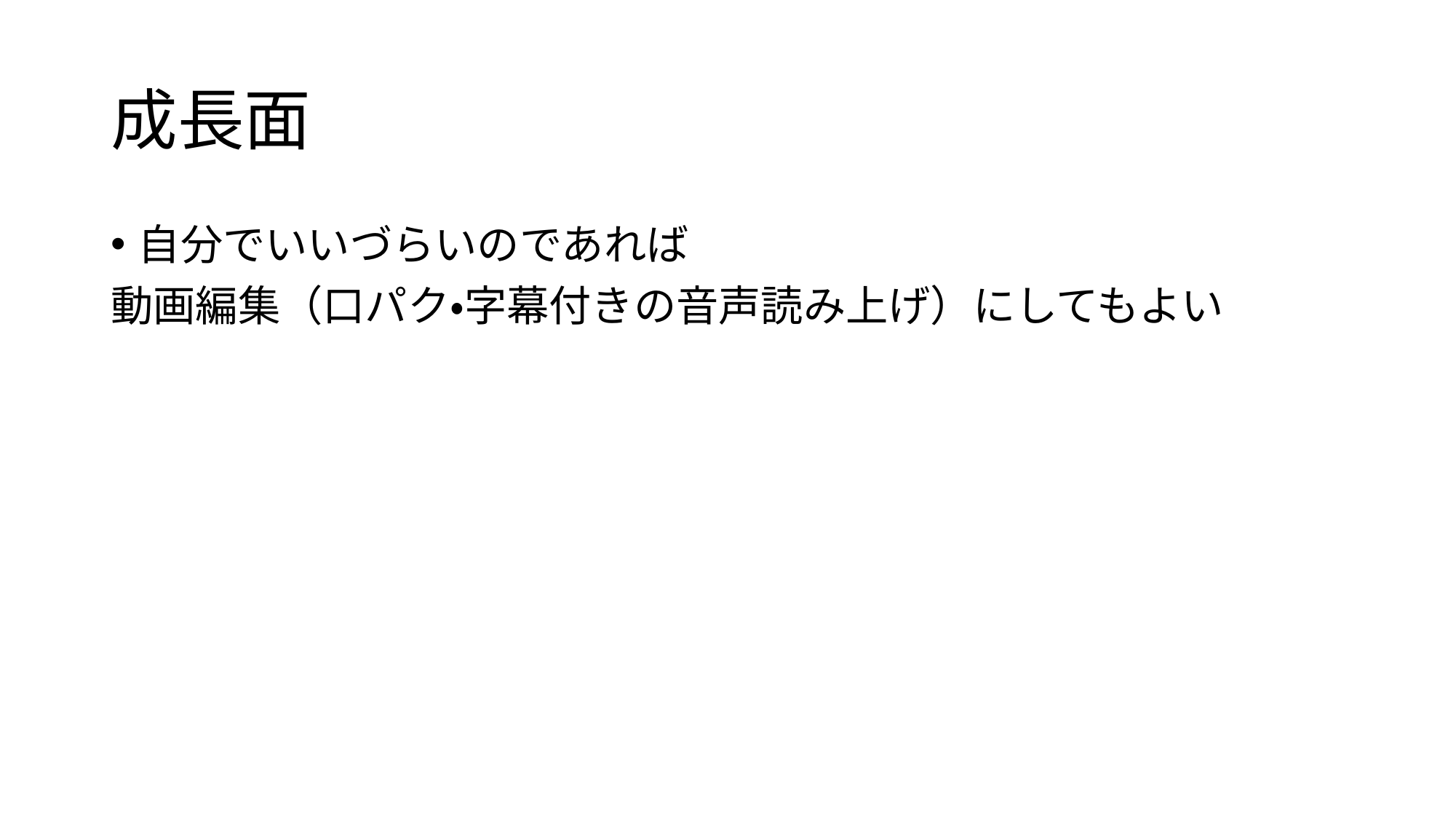

# 成長面
自分でいいづらいのであれば
動画編集（口パク・字幕付きの音声読み上げ）にしてもよい